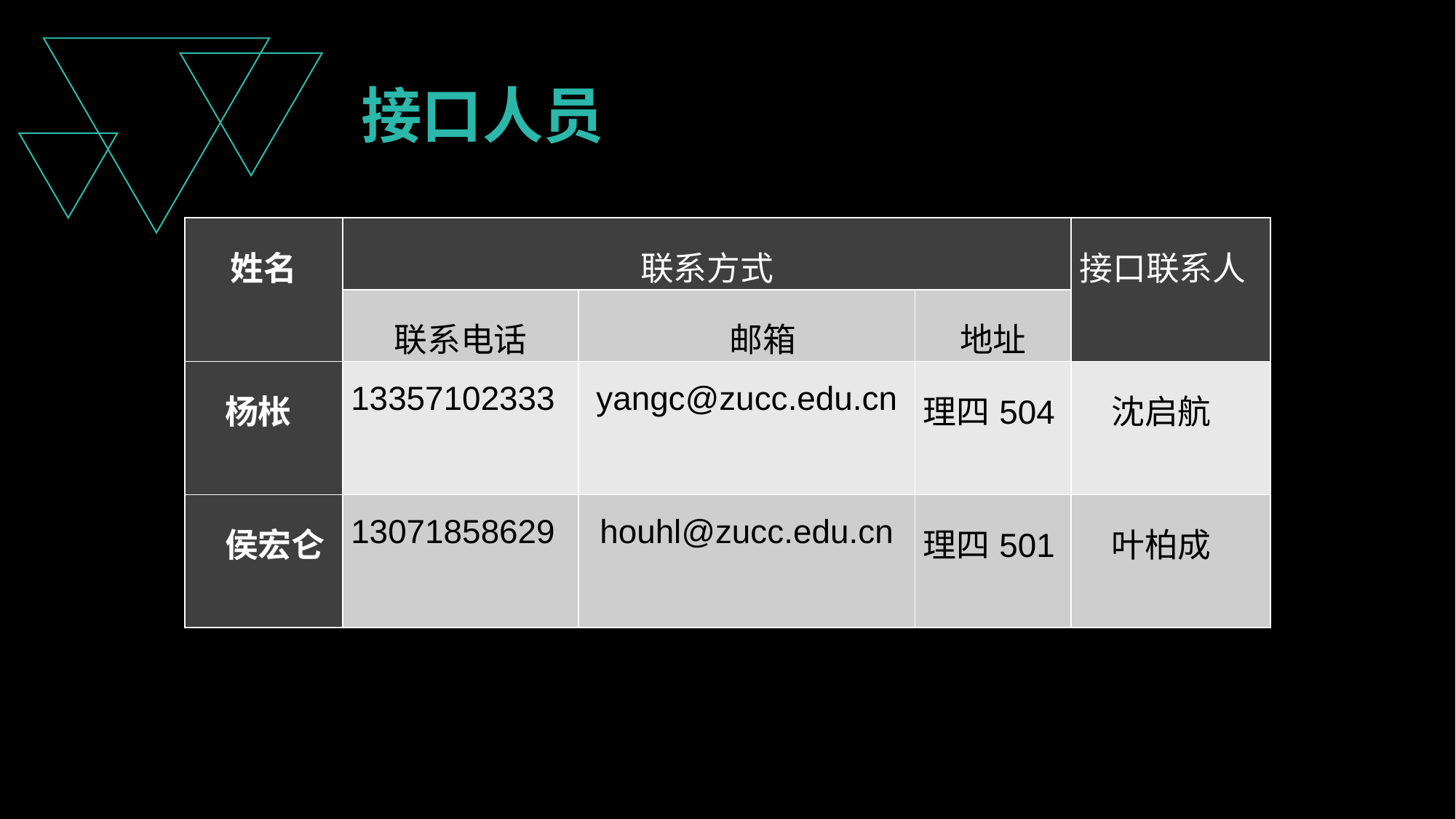

接口人员

| 姓名 | 联系方式 |  |  | 接口联系人 |
| --- | --- | --- | --- | --- |
|  | 联系电话 | 邮箱 | 地址 |  |
| 杨枨 | 13357102333 | yangc@zucc.edu.cn | 理四504 | 沈启航 |
| 侯宏仑 | 13071858629 | houhl@zucc.edu.cn | 理四501 | 叶柏成 |